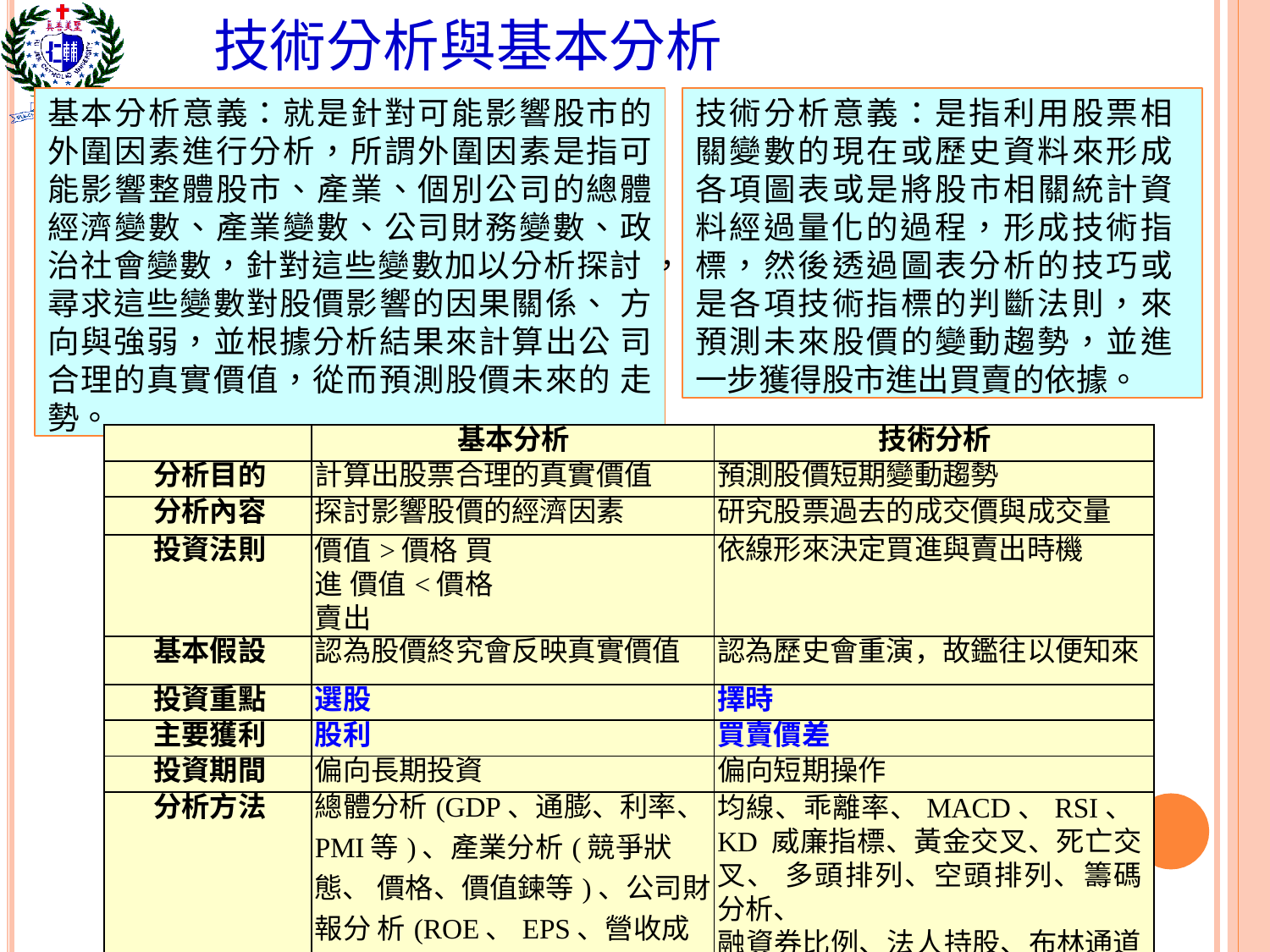

# 技術分析與基本分析
基本分析意義：就是針對可能影響股市的 外圍因素進行分析，所謂外圍因素是指可 能影響整體股市、產業、個別公司的總體 經濟變數、產業變數、公司財務變數、政 治社會變數，針對這些變數加以分析探討 ，尋求這些變數對股價影響的因果關係、 方向與強弱，並根據分析結果來計算出公 司合理的真實價值，從而預測股價未來的 走勢。
技術分析意義：是指利用股票相 關變數的現在或歷史資料來形成 各項圖表或是將股市相關統計資 料經過量化的過程，形成技術指 標，然後透過圖表分析的技巧或 是各項技術指標的判斷法則，來 預測未來股價的變動趨勢，並進 一步獲得股市進出買賣的依據。
|  | 基本分析 | 技術分析 |
| --- | --- | --- |
| 分析目的 | 計算出股票合理的真實價值 | 預測股價短期變動趨勢 |
| 分析內容 | 探討影響股價的經濟因素 | 研究股票過去的成交價與成交量 |
| 投資法則 | 價值>價格買進 價值<價格賣出 | 依線形來決定買進與賣出時機 |
| 基本假設 | 認為股價終究會反映真實價值 | 認為歷史會重演，故鑑往以便知來 |
| 投資重點 | 選股 | 擇時 |
| 主要獲利 | 股利 | 買賣價差 |
| 投資期間 | 偏向長期投資 | 偏向短期操作 |
| 分析方法 | 總體分析(GDP、通膨、利率、 PMI等)、產業分析(競爭狀態、 價格、價值鍊等)、公司財報分 析(ROE、EPS、營收成長、殖利 率)、特殊事件分析、除權息 | 均線、乖離率、MACD、RSI、KD 威廉指標、黃金交叉、死亡交叉、 多頭排列、空頭排列、籌碼分析、 融資券比例、法人持股、布林通道 道氏理論、波浪理論、五關價 |
、

、